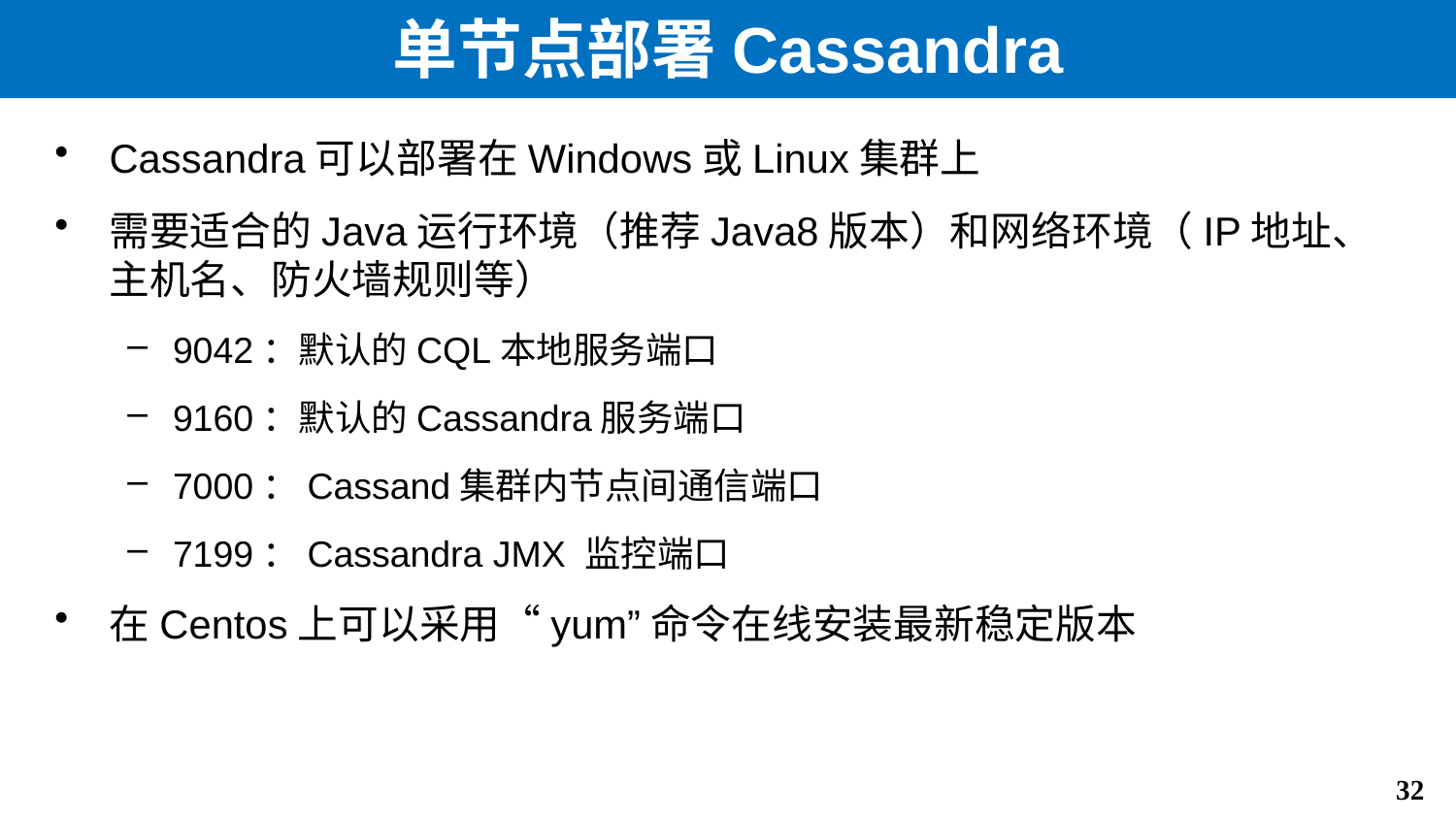

# 单节点部署Cassandra
Cassandra可以部署在Windows或Linux集群上
需要适合的Java运行环境（推荐Java8版本）和网络环境（IP地址、主机名、防火墙规则等）
9042：默认的CQL本地服务端口
9160：默认的Cassandra服务端口
7000：Cassand集群内节点间通信端口
7199：Cassandra JMX 监控端口
在Centos上可以采用“yum”命令在线安装最新稳定版本